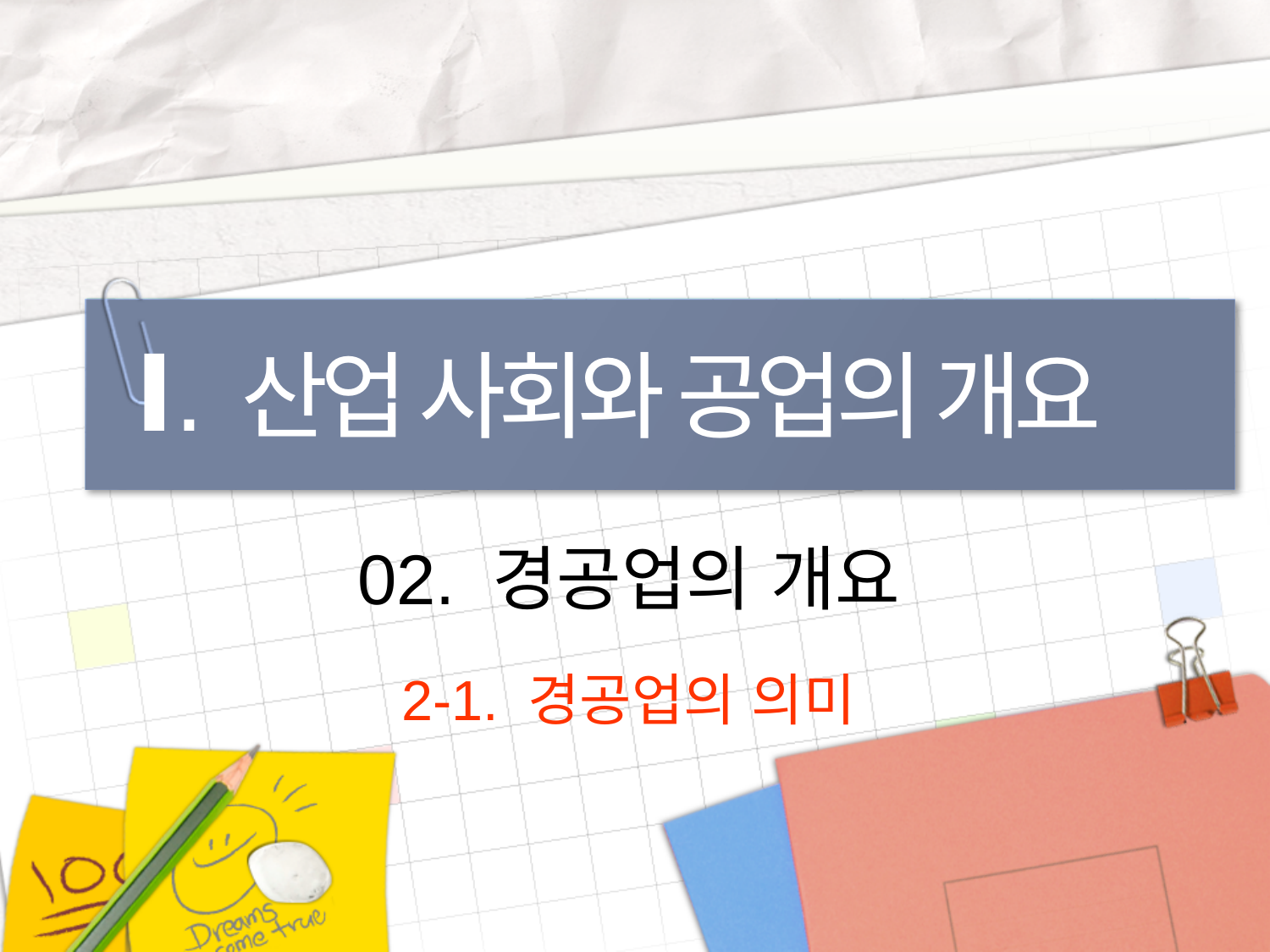

Ⅰ. 산업 사회와 공업의 개요
02. 경공업의 개요
2-1. 경공업의 의미